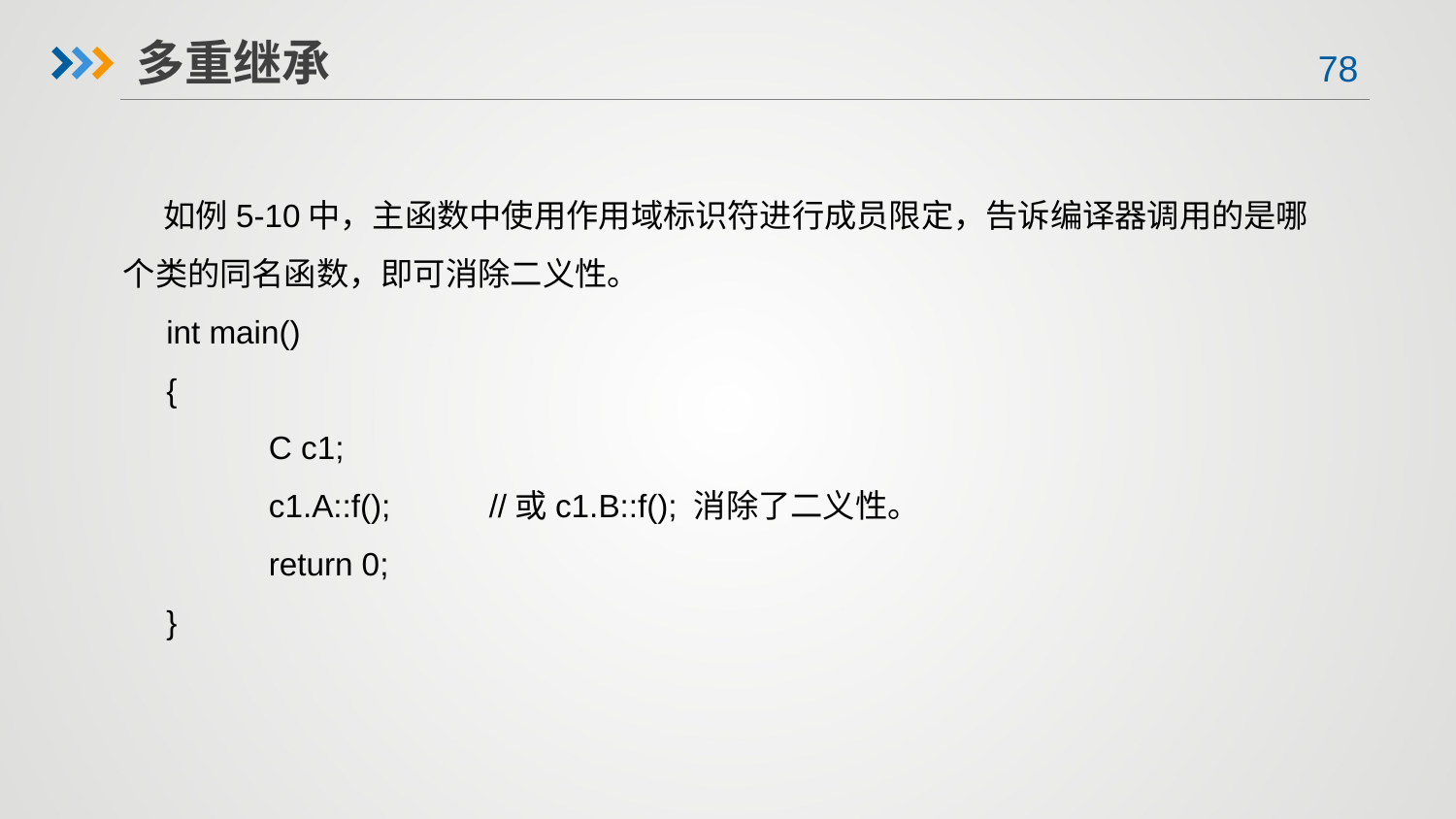

多重继承
如例5-10中，主函数中使用作用域标识符进行成员限定，告诉编译器调用的是哪个类的同名函数，即可消除二义性。
int main()
{
 	C c1;
	c1.A::f();           //或c1.B::f(); 消除了二义性。
	return 0;
}